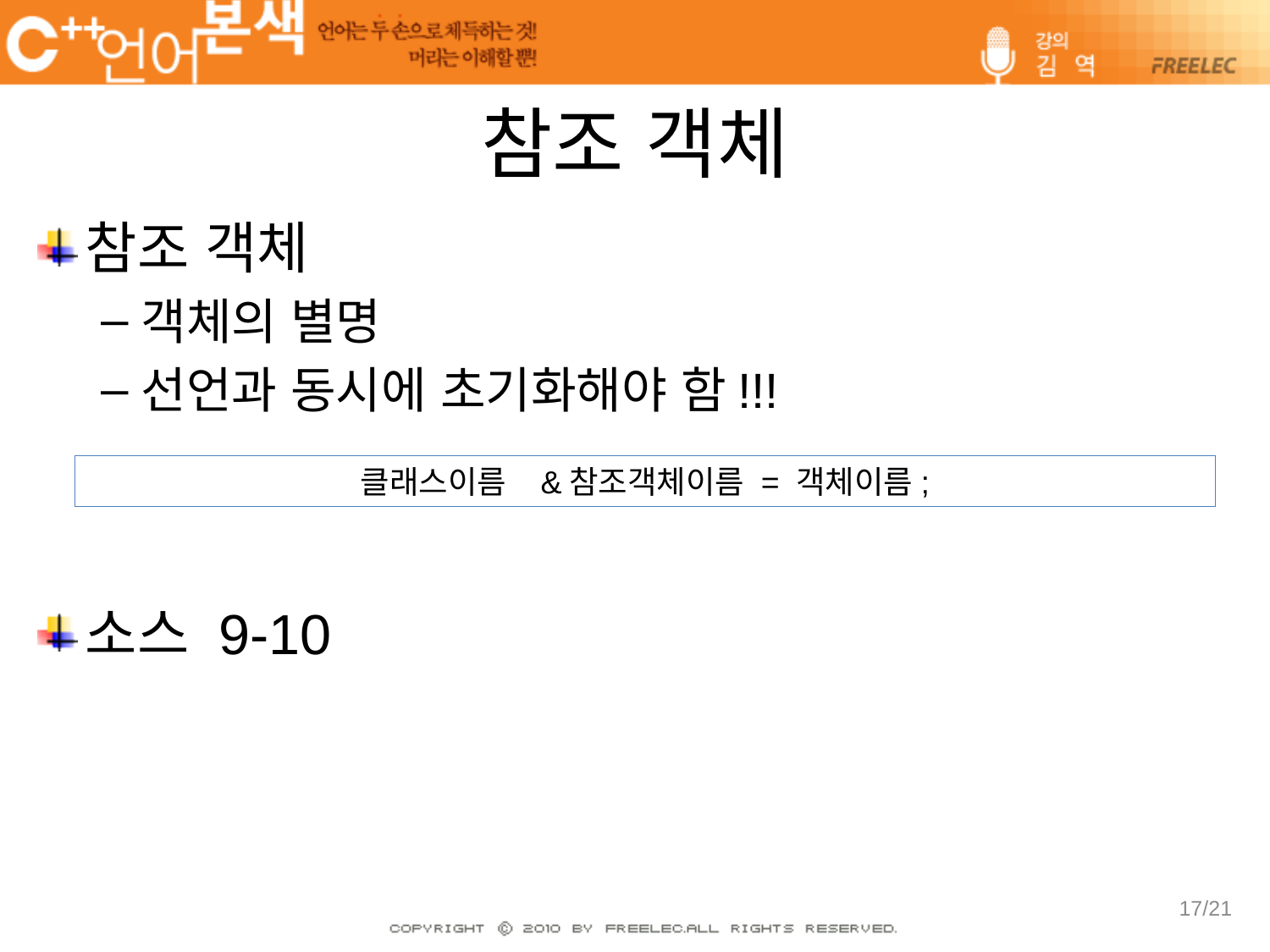

# 참조 객체
참조 객체
객체의 별명
선언과 동시에 초기화해야 함!!!

소스 9-10
클래스이름   &참조객체이름 = 객체이름;
17/21